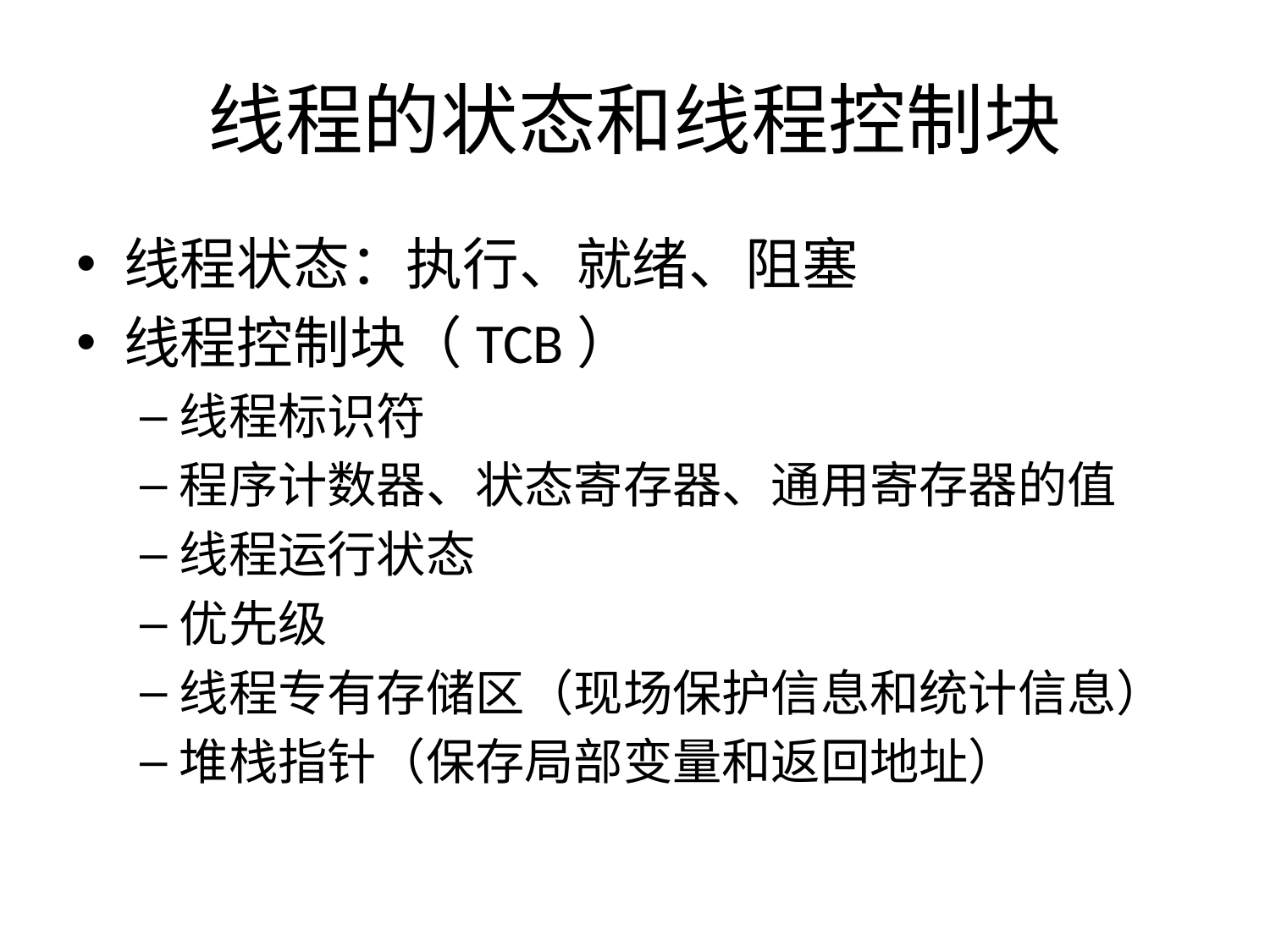

# 线程的状态和线程控制块
线程状态：执行、就绪、阻塞
线程控制块（TCB）
线程标识符
程序计数器、状态寄存器、通用寄存器的值
线程运行状态
优先级
线程专有存储区（现场保护信息和统计信息）
堆栈指针（保存局部变量和返回地址）